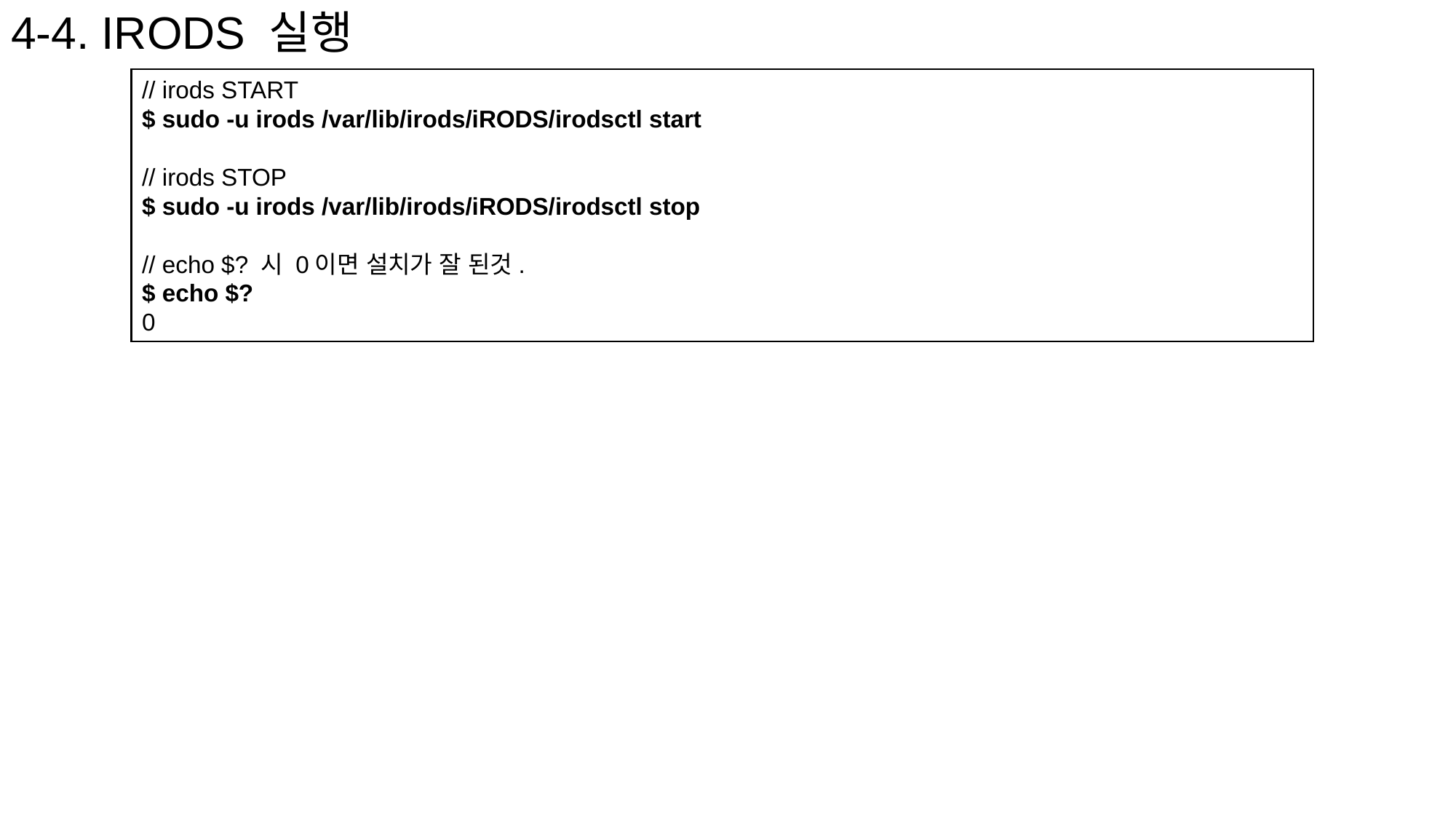

# 4-4. IRODS 실행
// irods START
$ sudo -u irods /var/lib/irods/iRODS/irodsctl start

// irods STOP
$ sudo -u irods /var/lib/irods/iRODS/irodsctl stop

// echo $? 시 0이면 설치가 잘 된것.
$ echo $?
0